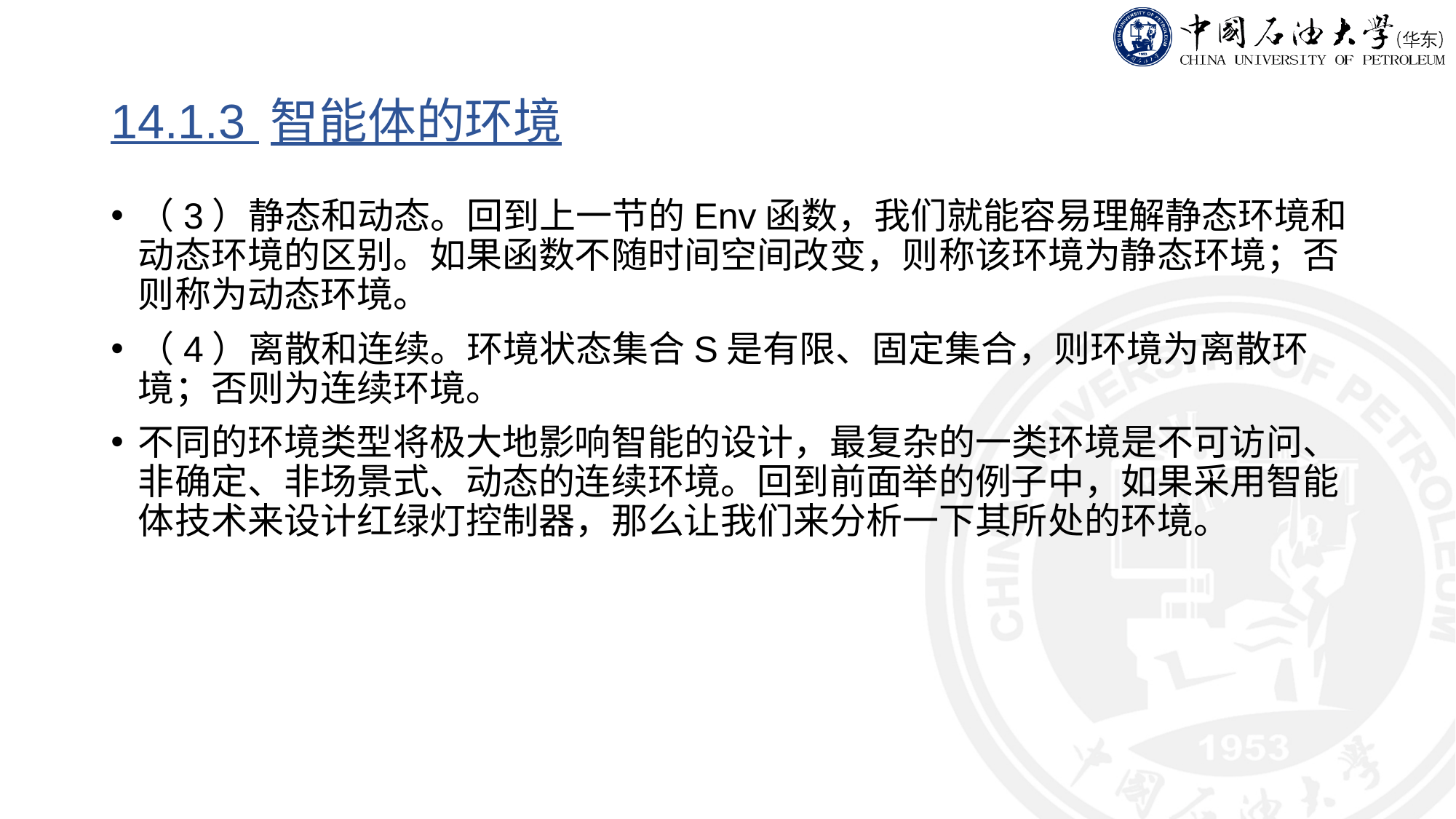

# 14.1.3 智能体的环境
（3）静态和动态。回到上一节的Env函数，我们就能容易理解静态环境和动态环境的区别。如果函数不随时间空间改变，则称该环境为静态环境；否则称为动态环境。
（4）离散和连续。环境状态集合S是有限、固定集合，则环境为离散环境；否则为连续环境。
不同的环境类型将极大地影响智能的设计，最复杂的一类环境是不可访问、非确定、非场景式、动态的连续环境。回到前面举的例子中，如果采用智能体技术来设计红绿灯控制器，那么让我们来分析一下其所处的环境。